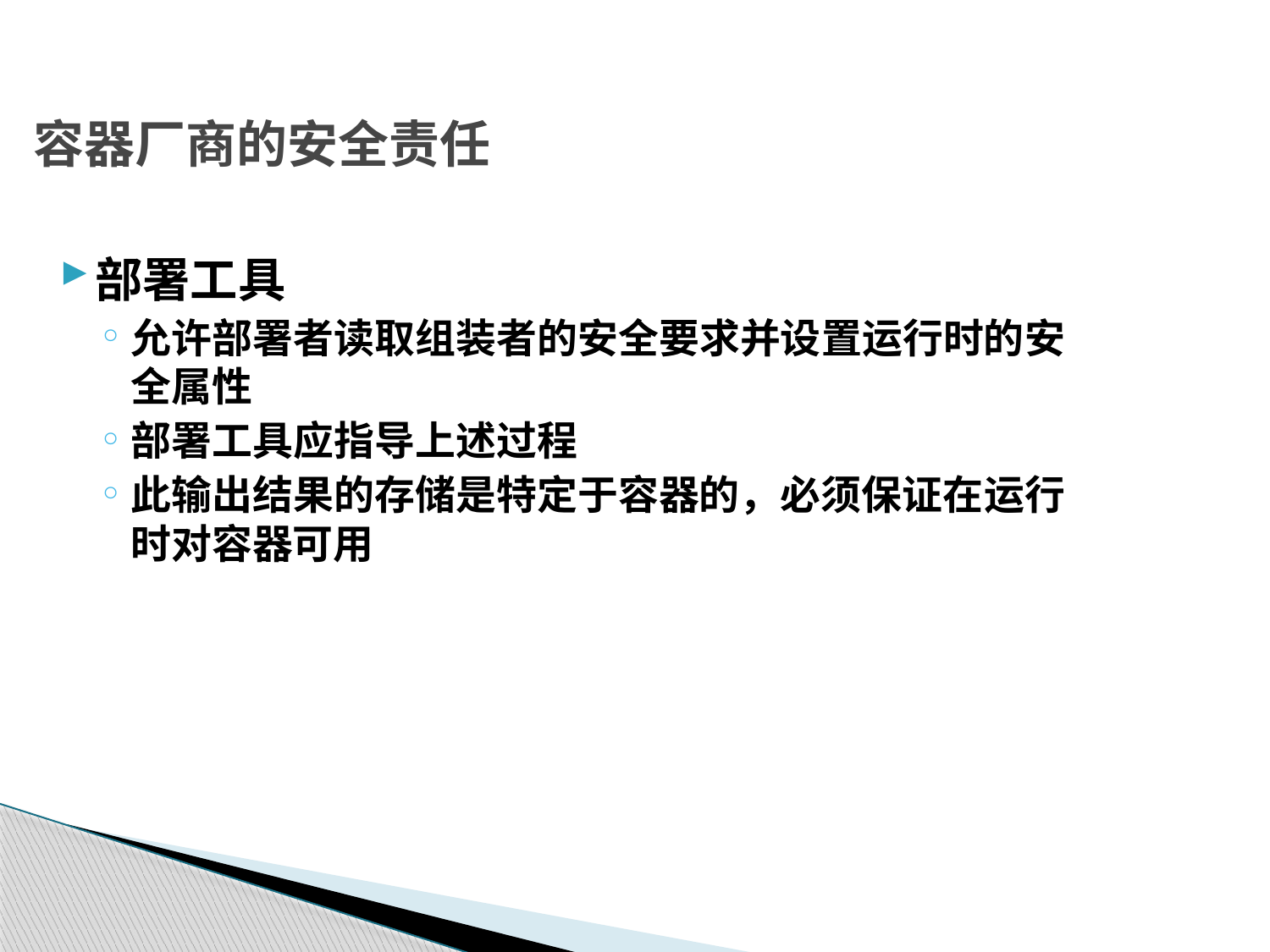

# 容器厂商的安全责任
部署工具
允许部署者读取组装者的安全要求并设置运行时的安全属性
部署工具应指导上述过程
此输出结果的存储是特定于容器的，必须保证在运行时对容器可用